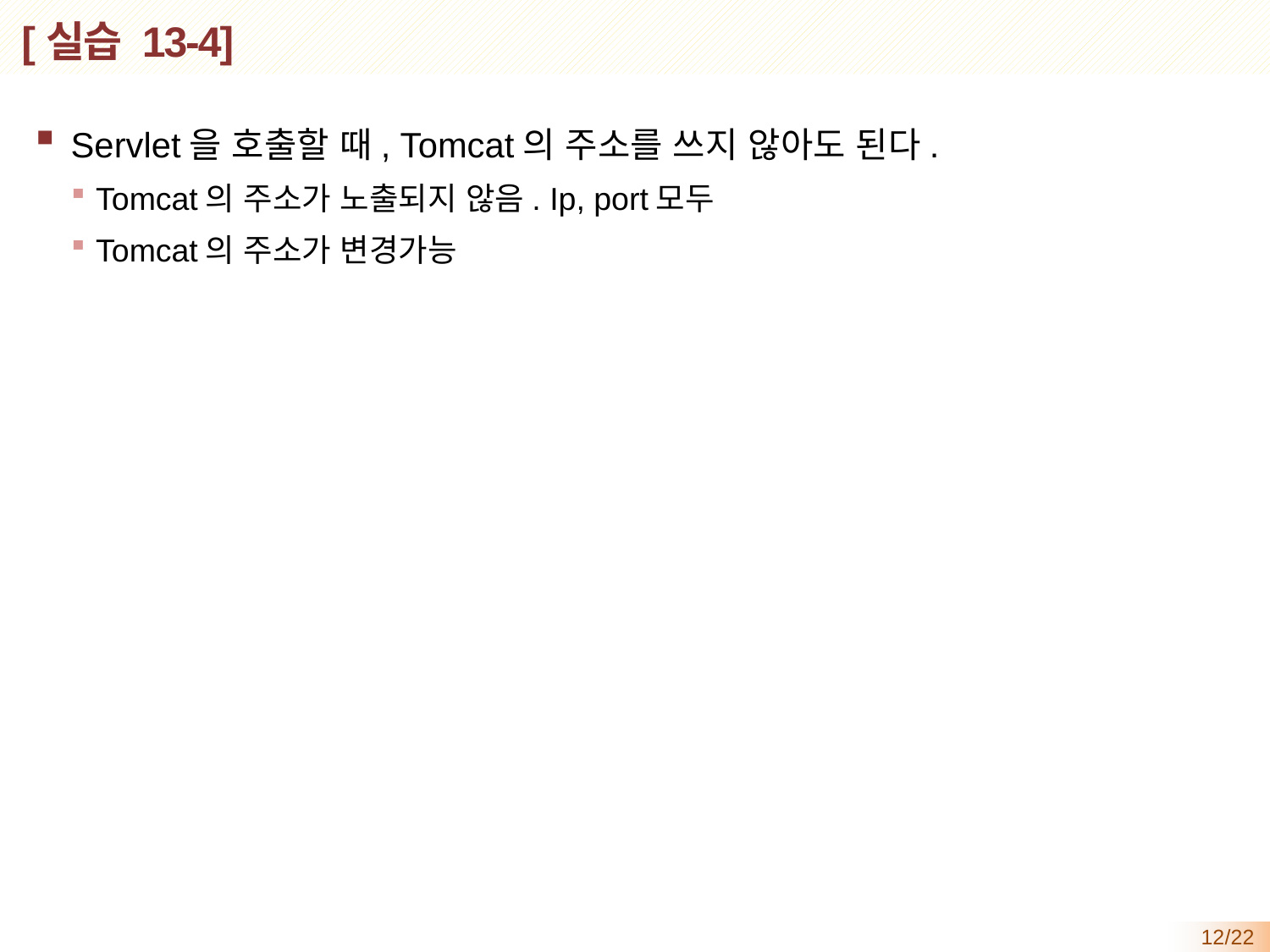

# [실습 13-4]
Servlet을 호출할 때, Tomcat의 주소를 쓰지 않아도 된다.
Tomcat의 주소가 노출되지 않음. Ip, port모두
Tomcat의 주소가 변경가능